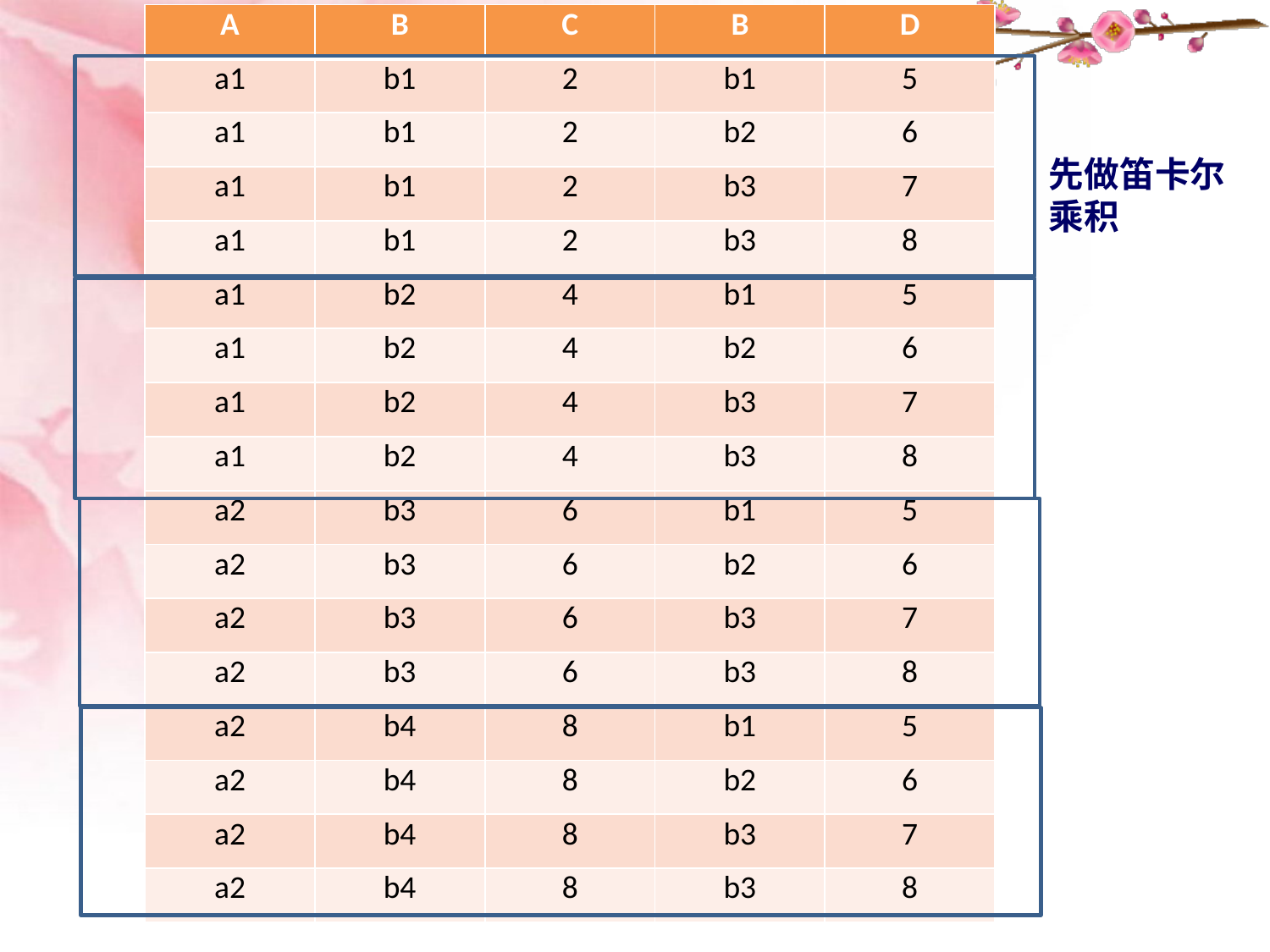

| A | B | C | B | D |
| --- | --- | --- | --- | --- |
| a1 | b1 | 2 | b1 | 5 |
| a1 | b1 | 2 | b2 | 6 |
| a1 | b1 | 2 | b3 | 7 |
| a1 | b1 | 2 | b3 | 8 |
| a1 | b2 | 4 | b1 | 5 |
| a1 | b2 | 4 | b2 | 6 |
| a1 | b2 | 4 | b3 | 7 |
| a1 | b2 | 4 | b3 | 8 |
| a2 | b3 | 6 | b1 | 5 |
| a2 | b3 | 6 | b2 | 6 |
| a2 | b3 | 6 | b3 | 7 |
| a2 | b3 | 6 | b3 | 8 |
| a2 | b4 | 8 | b1 | 5 |
| a2 | b4 | 8 | b2 | 6 |
| a2 | b4 | 8 | b3 | 7 |
| a2 | b4 | 8 | b3 | 8 |

先做笛卡尔
乘积